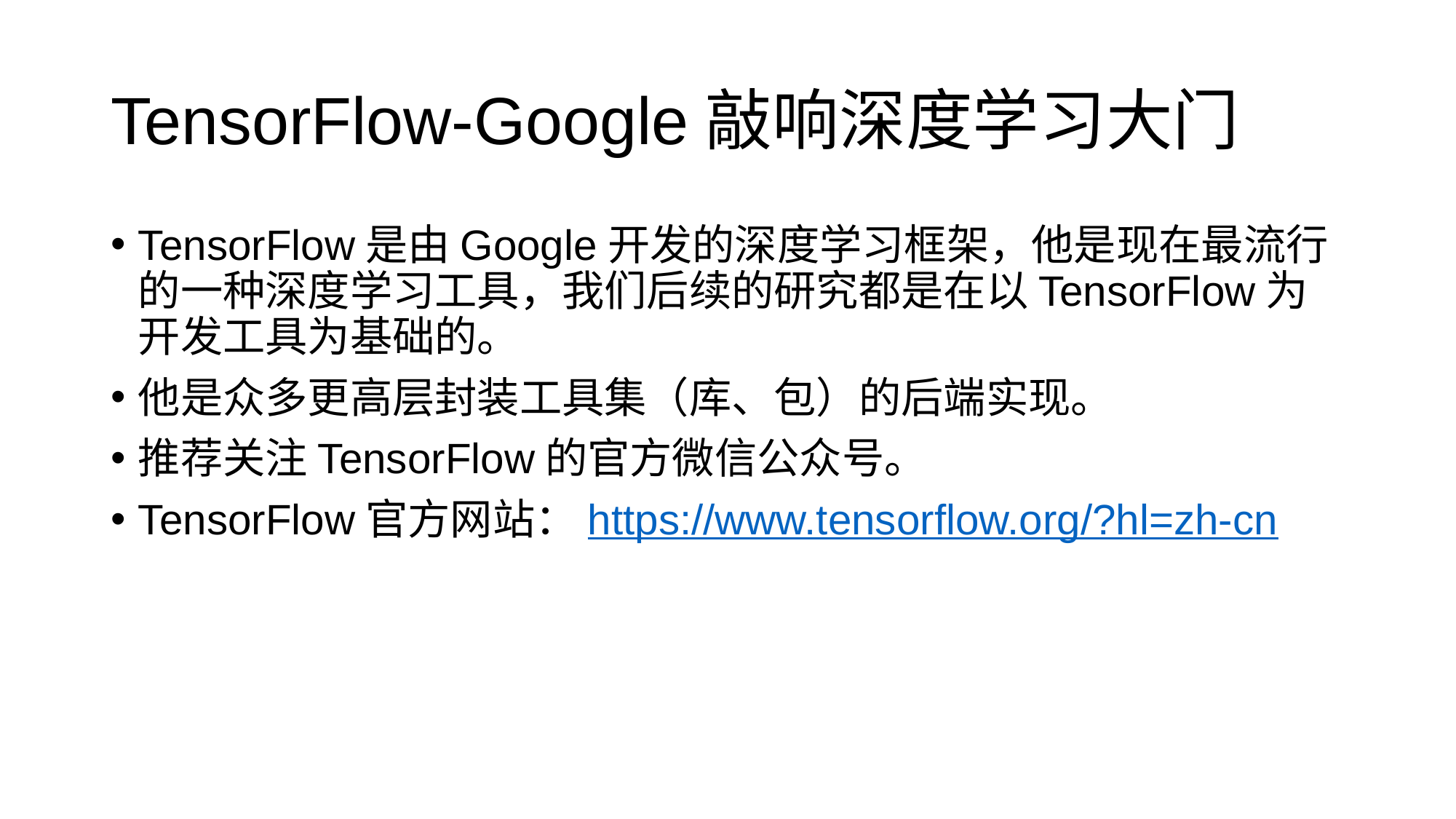

# TensorFlow-Google敲响深度学习大门
TensorFlow是由Google开发的深度学习框架，他是现在最流行的一种深度学习工具，我们后续的研究都是在以TensorFlow为开发工具为基础的。
他是众多更高层封装工具集（库、包）的后端实现。
推荐关注TensorFlow的官方微信公众号。
TensorFlow官方网站：https://www.tensorflow.org/?hl=zh-cn